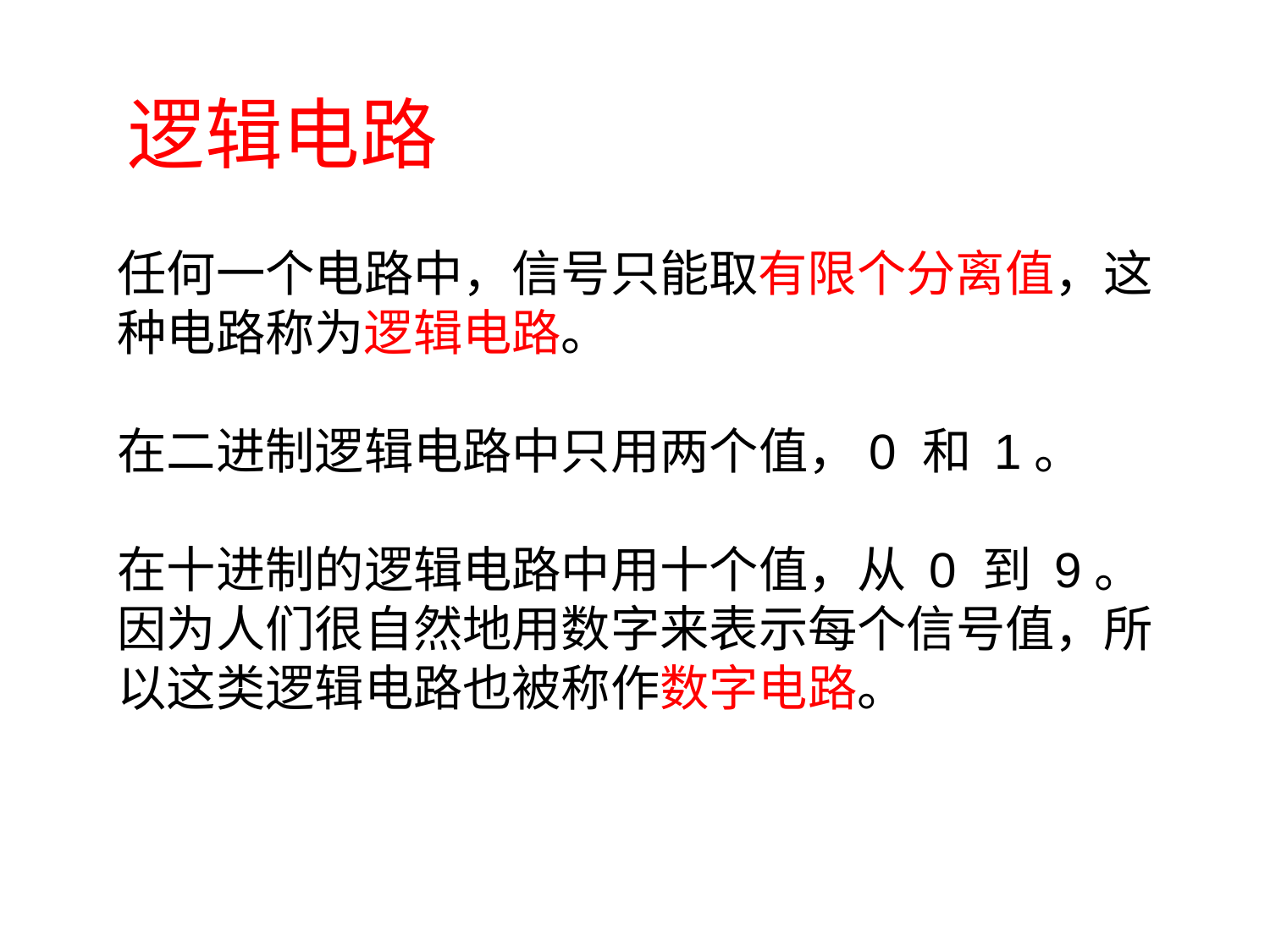

逻辑电路
任何一个电路中，信号只能取有限个分离值，这种电路称为逻辑电路。

在二进制逻辑电路中只用两个值，0 和 1。

在十进制的逻辑电路中用十个值，从 0 到 9。因为人们很自然地用数字来表示每个信号值，所以这类逻辑电路也被称作数字电路。